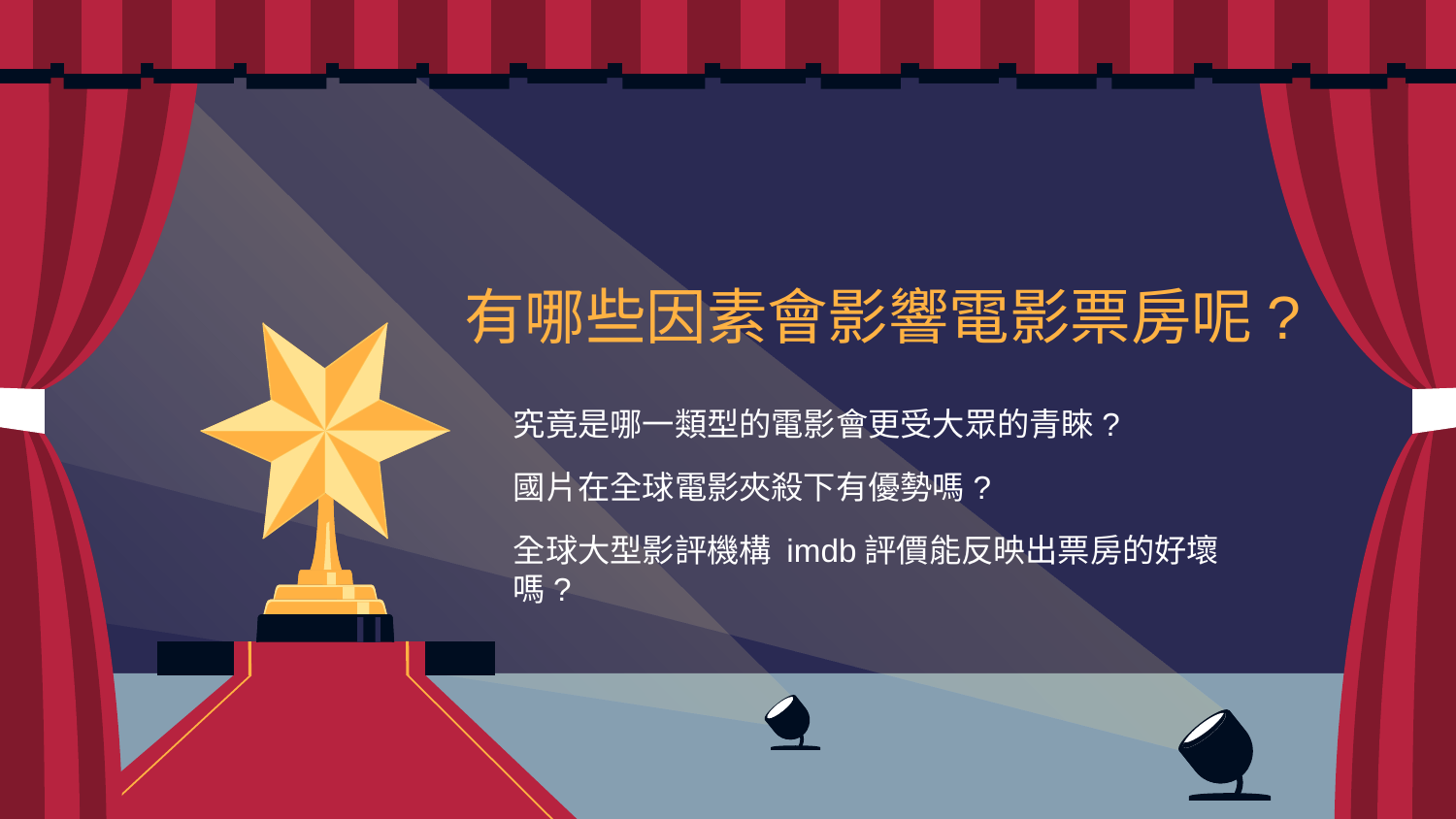

# 有哪些因素會影響電影票房呢?

究竟是哪一類型的電影會更受大眾的青睞?
國片在全球電影夾殺下有優勢嗎?
全球大型影評機構 imdb評價能反映出票房的好壞嗎?